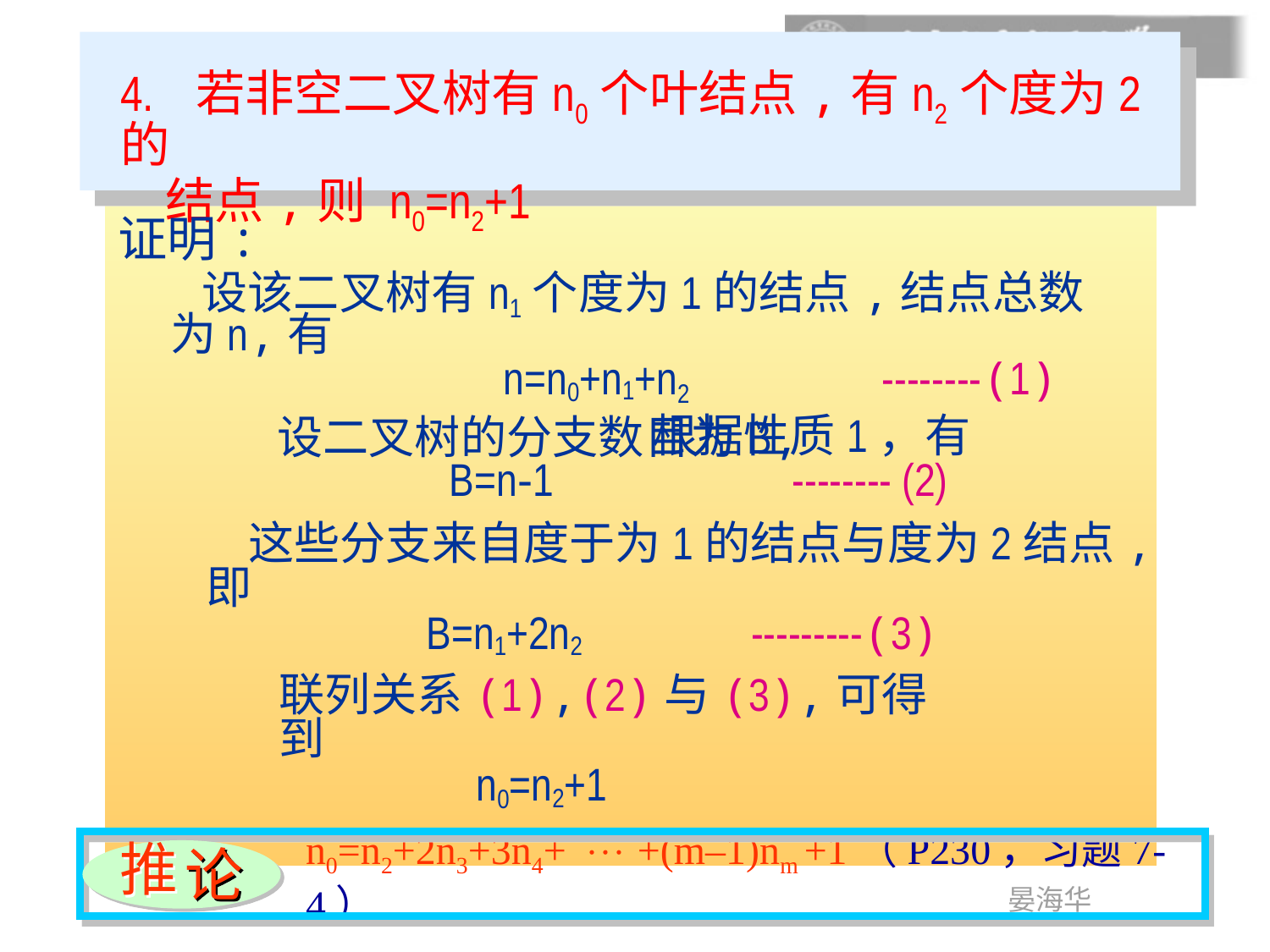

4. 若非空二叉树有n0个叶结点,有n2个度为2的
   结点,则 n0=n2+1
证明:
       设该二叉树有n1个度为1的结点,结点总数
    为n,有
              n=n0+n1+n2       --------(1)
设二叉树的分支数目为B,
                                             根据性质1，有
          B=n-1                       -------- (2)
   这些分支来自度于为1的结点与度为2结点,
即
        B=n1+2n2                        ---------(3)
联列关系(1),(2)与(3),可得到
                   n0=n2+1

论
推

n0=n2+2n3+3n4+  … +(m–1)nm +1（P230，习题7-4）